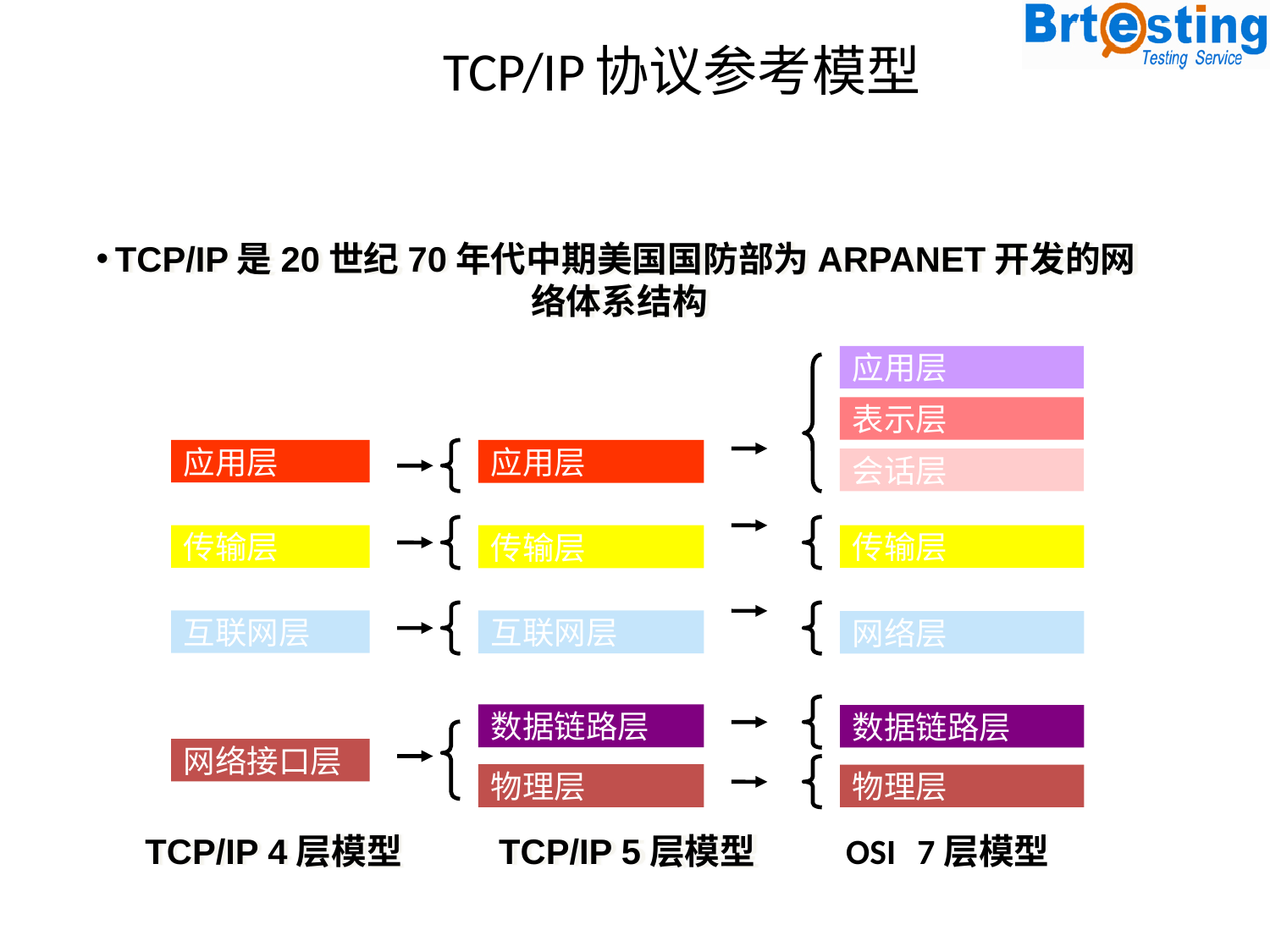

# TCP/IP协议参考模型
TCP/IP是20世纪70年代中期美国国防部为ARPANET开发的网络体系结构

应用层

表示层
应用层

应用层

会话层

传输层
传输层

传输层

互联网层
互联网层

网络层

数据链路层
数据链路层

网络接口层

物理层
物理层

TCP/IP 4层模型
TCP/IP 5层模型
OSI 7层模型